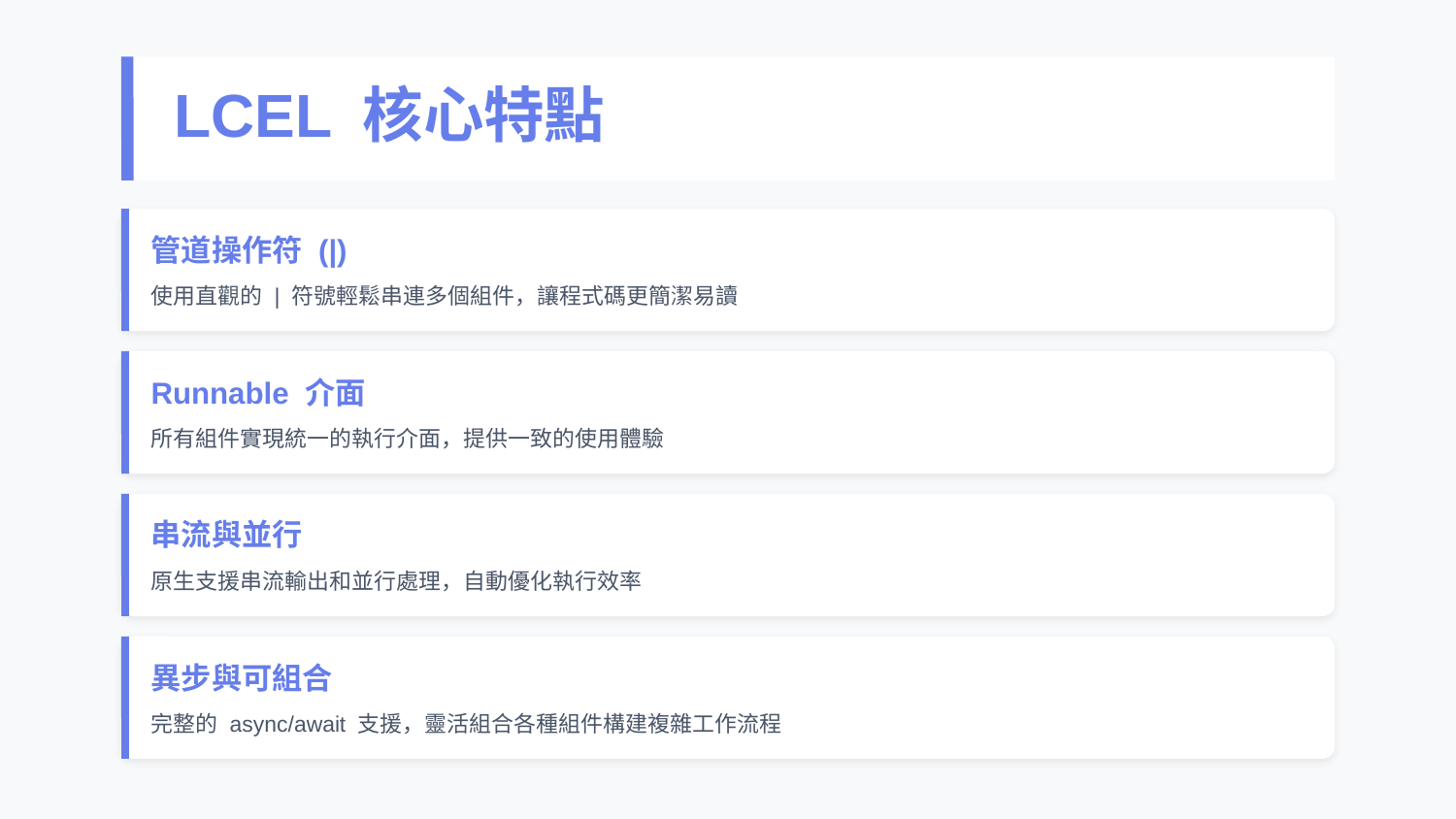

LCEL 核心特點

管道操作符 (|)
使用直觀的 | 符號輕鬆串連多個組件，讓程式碼更簡潔易讀

Runnable 介面
所有組件實現統一的執行介面，提供一致的使用體驗

串流與並行
原生支援串流輸出和並行處理，自動優化執行效率

異步與可組合
完整的 async/await 支援，靈活組合各種組件構建複雜工作流程